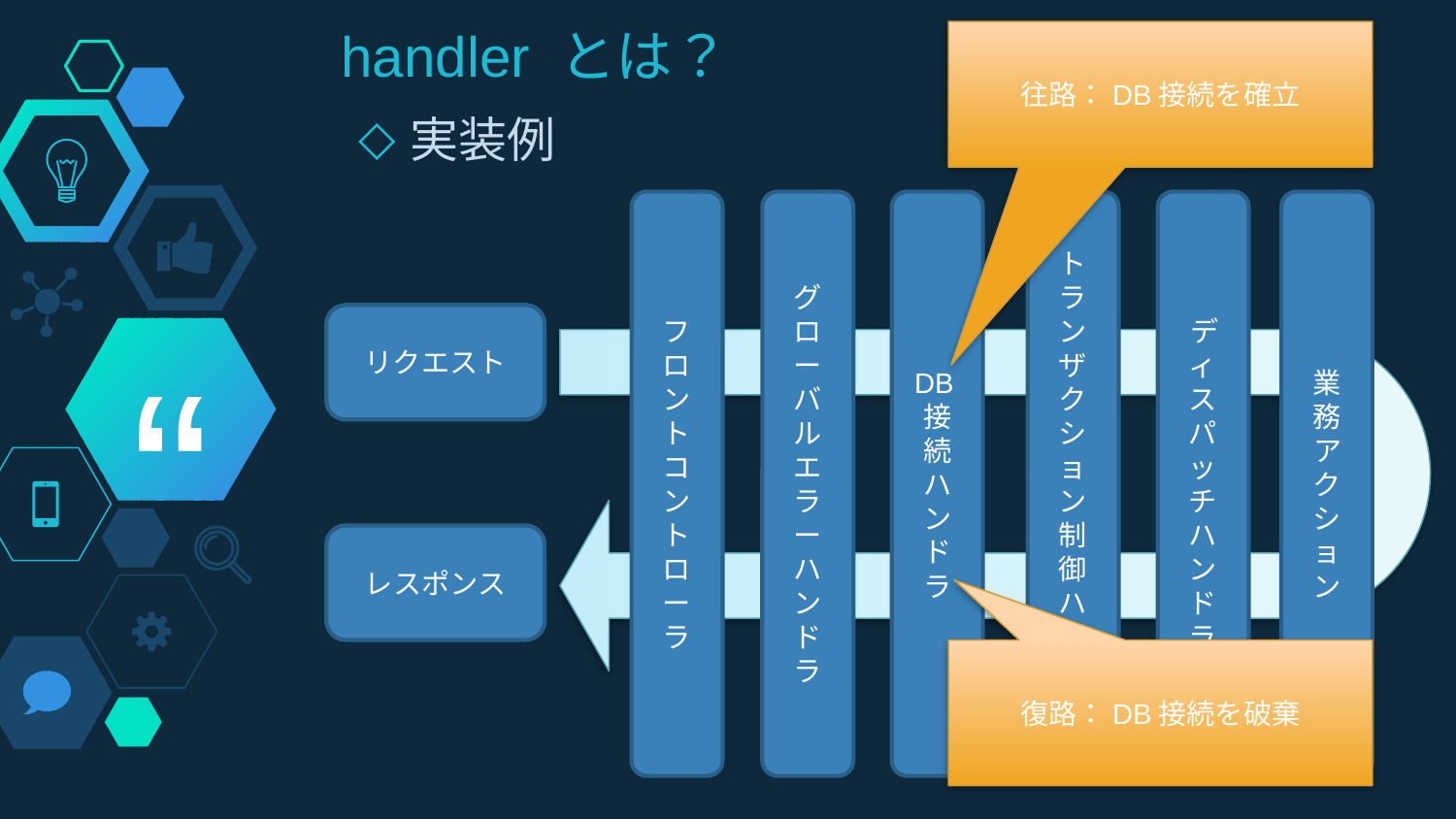

handler とは？
往路：DB接続を確立

実装例

フロントコントローラ
グローバルエラーハンドラ
DB接続ハンドラ
トランザクション制御ハンドラ
ディスパッチハンドラ
業務アクション
リクエスト
レスポンス
復路：DB接続を破棄